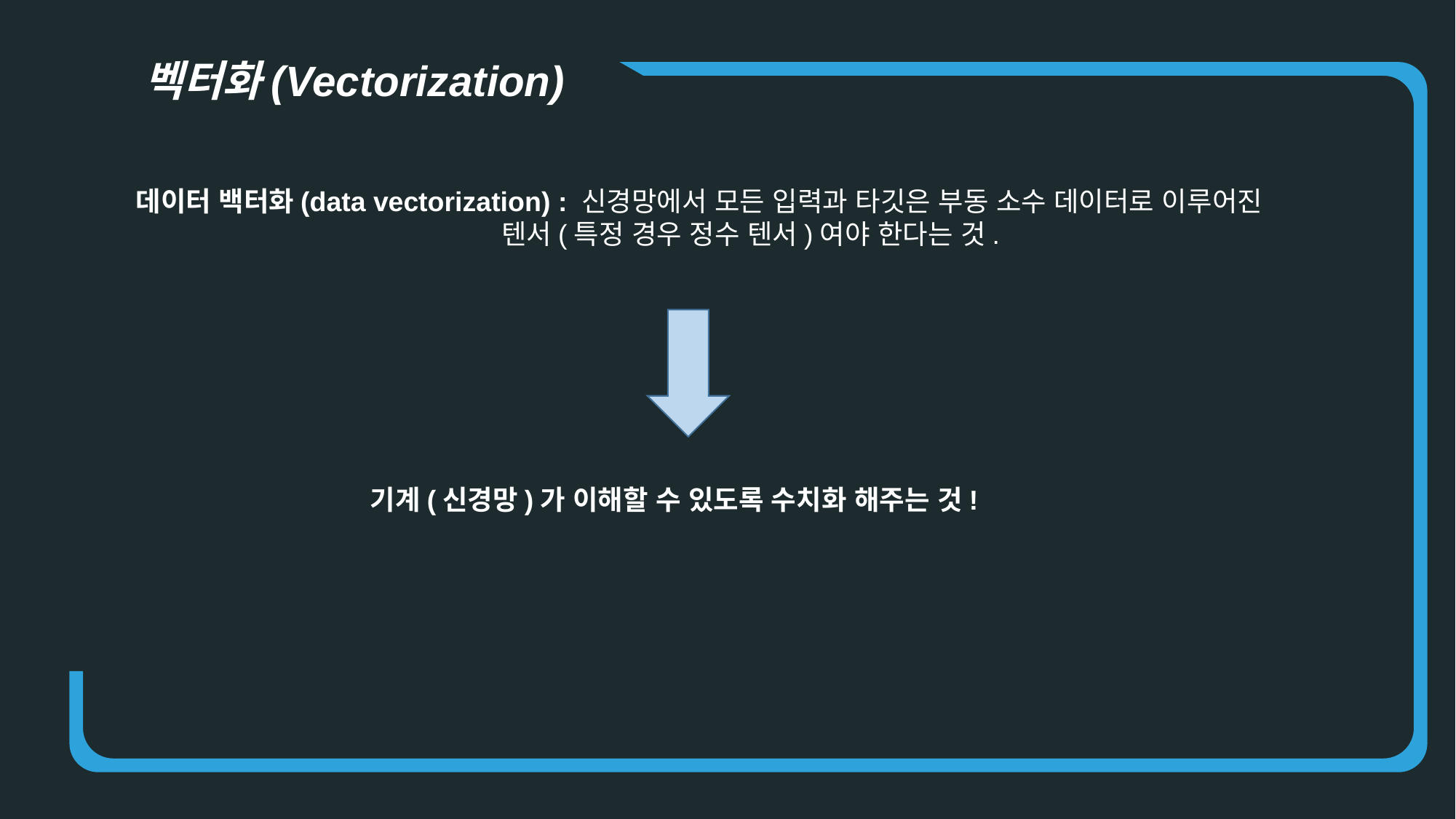

벡터화(Vectorization)

데이터 백터화(data vectorization) : 신경망에서 모든 입력과 타깃은 부동 소수 데이터로 이루어진
                                               텐서(특정 경우 정수 텐서)여야 한다는 것.

기계(신경망)가 이해할 수 있도록 수치화 해주는 것!